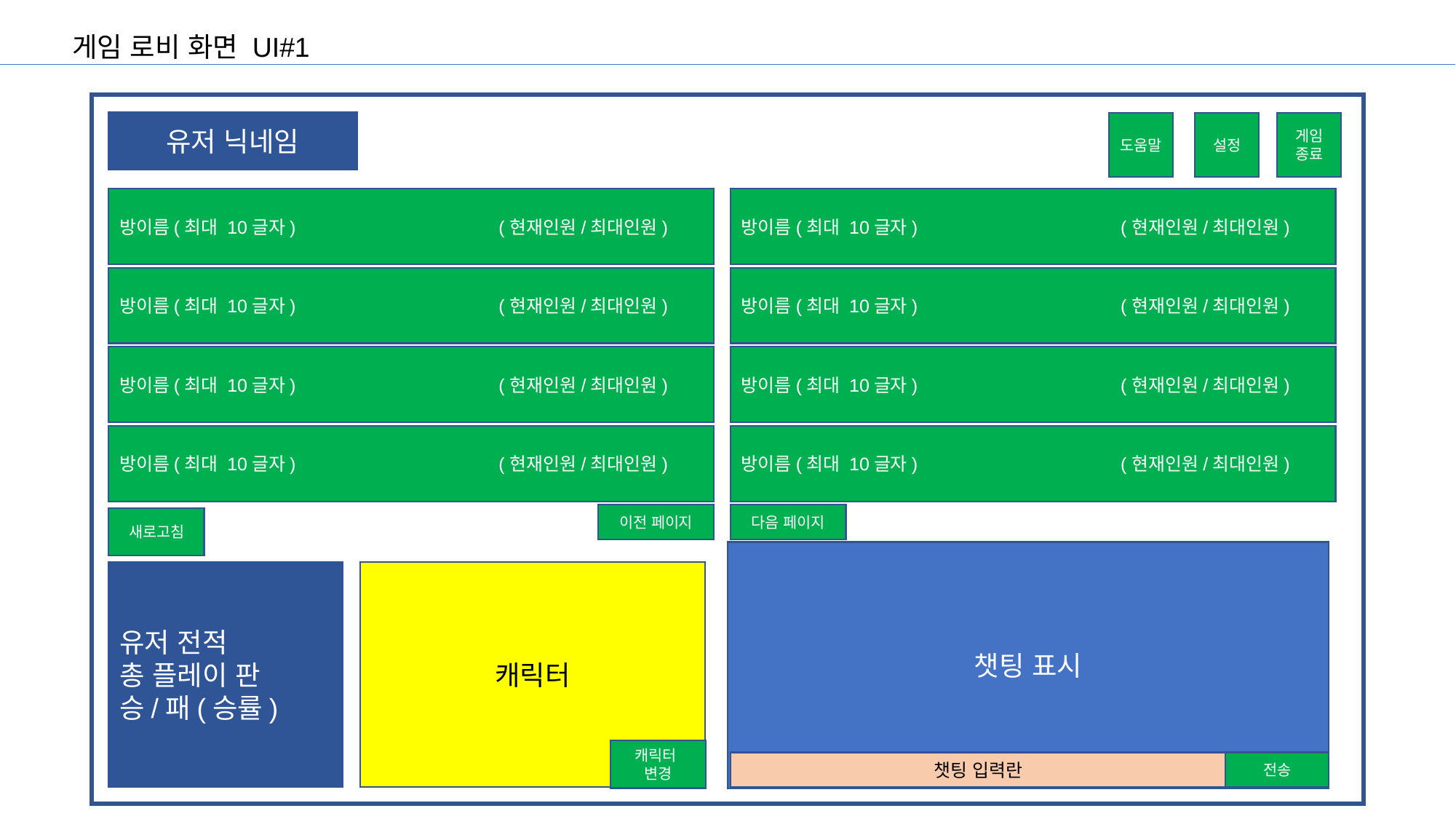

게임 로비 화면 UI#1

유저 닉네임
도움말
설정
게임
종료
방이름(최대 10글자)                                        (현재인원/최대인원)
방이름(최대 10글자)                                        (현재인원/최대인원)
방이름(최대 10글자)                                        (현재인원/최대인원)
방이름(최대 10글자)                                        (현재인원/최대인원)
방이름(최대 10글자)                                        (현재인원/최대인원)
방이름(최대 10글자)                                        (현재인원/최대인원)
방이름(최대 10글자)                                        (현재인원/최대인원)
방이름(최대 10글자)                                        (현재인원/최대인원)
이전 페이지
다음 페이지
새로고침
챗팅 표시
챗팅 입력란
전송
캐릭터
유저 전적
총 플레이 판
승/패(승률)
캐릭터
변경